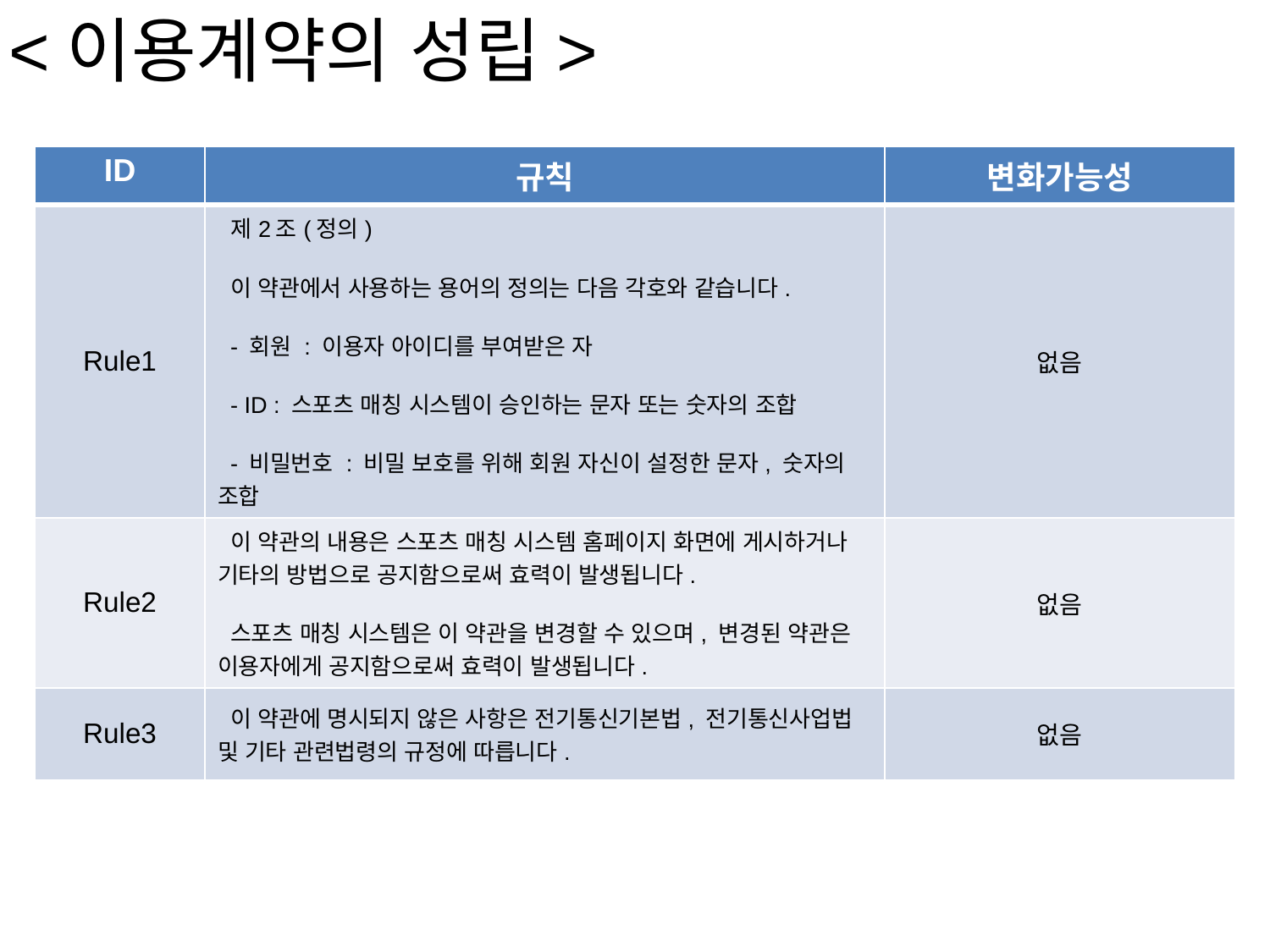

<이용계약의 성립>
| ID | 규칙 | 변화가능성 |
| --- | --- | --- |
| Rule1 | 제2조(정의) 이 약관에서 사용하는 용어의 정의는 다음 각호와 같습니다. - 회원 : 이용자 아이디를 부여받은 자 - ID : 스포츠 매칭 시스템이 승인하는 문자 또는 숫자의 조합 - 비밀번호 : 비밀 보호를 위해 회원 자신이 설정한 문자, 숫자의 조합 | 없음 |
| Rule2 | 이 약관의 내용은 스포츠 매칭 시스템 홈페이지 화면에 게시하거나 기타의 방법으로 공지함으로써 효력이 발생됩니다. 스포츠 매칭 시스템은 이 약관을 변경할 수 있으며, 변경된 약관은 이용자에게 공지함으로써 효력이 발생됩니다. | 없음 |
| Rule3 | 이 약관에 명시되지 않은 사항은 전기통신기본법, 전기통신사업법 및 기타 관련법령의 규정에 따릅니다. | 없음 |